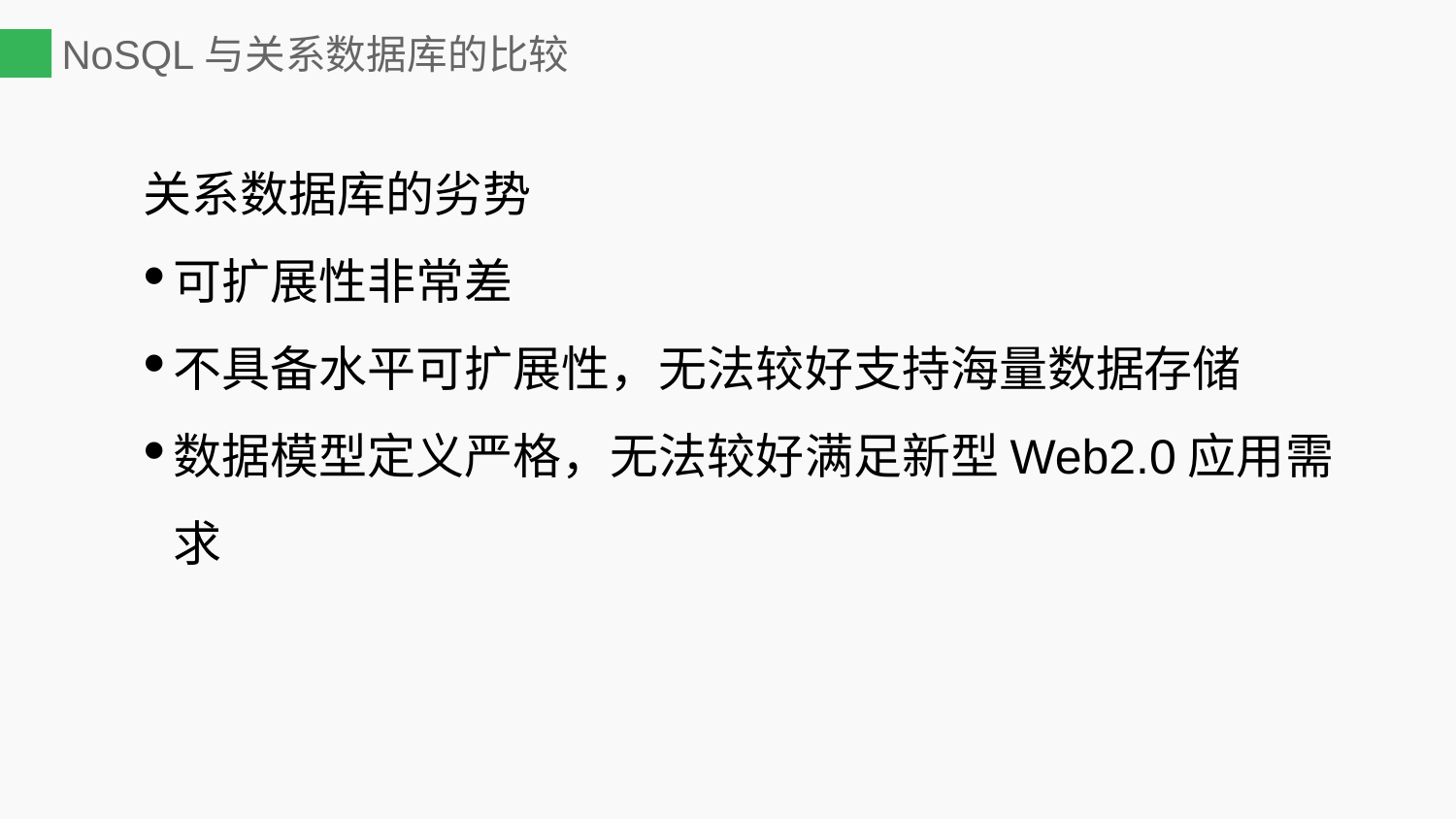

# NoSQL与关系数据库的比较
关系数据库的劣势
可扩展性非常差
不具备水平可扩展性，无法较好支持海量数据存储
数据模型定义严格，无法较好满足新型Web2.0应用需求